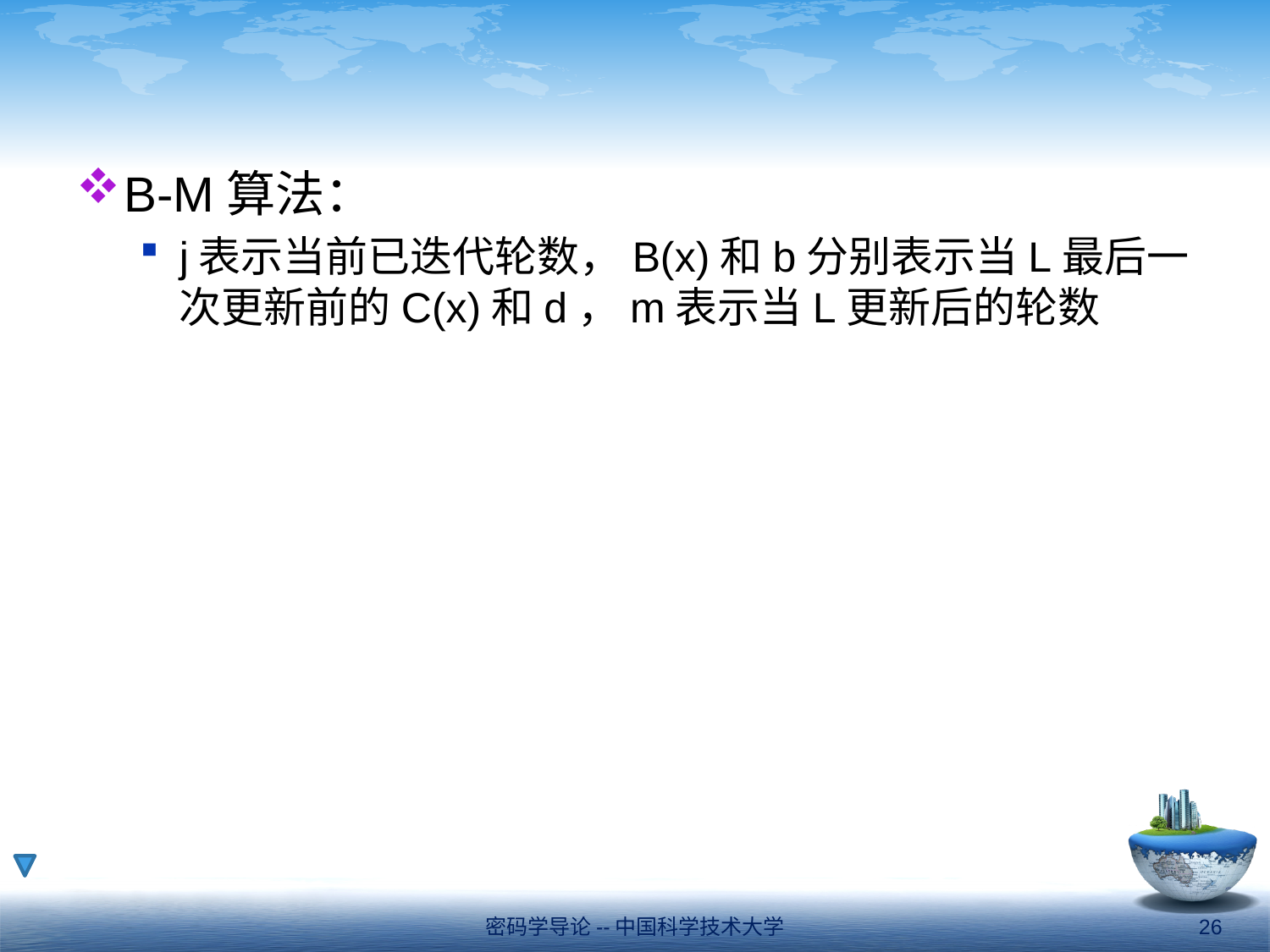

#
B-M算法：
j表示当前已迭代轮数，B(x)和b分别表示当L最后一次更新前的C(x)和d，m表示当L更新后的轮数

密码学导论--中国科学技术大学
26